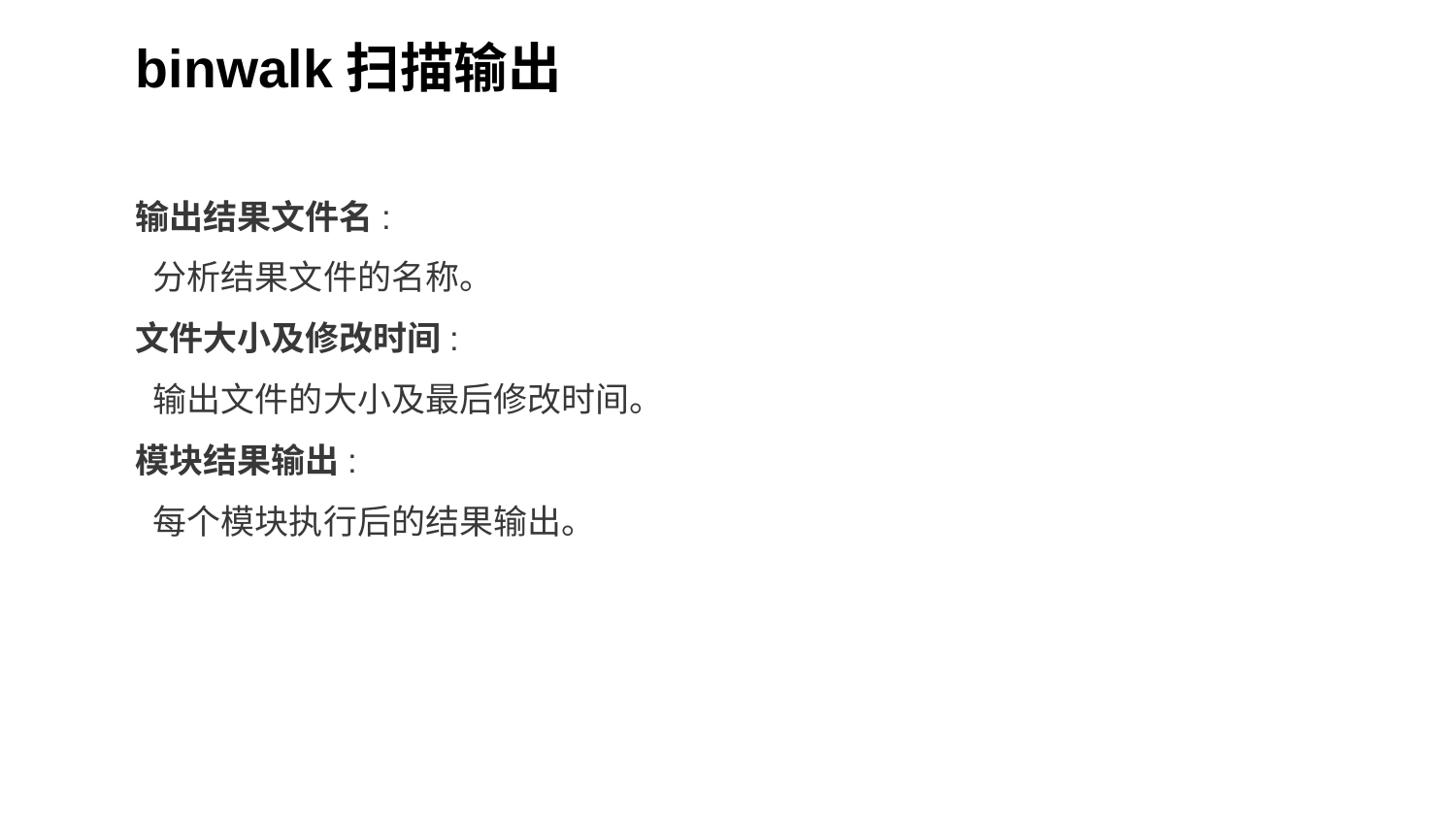

binwalk扫描输出
输出结果文件名:
 分析结果文件的名称。
文件大小及修改时间:
 输出文件的大小及最后修改时间。
模块结果输出:
 每个模块执行后的结果输出。